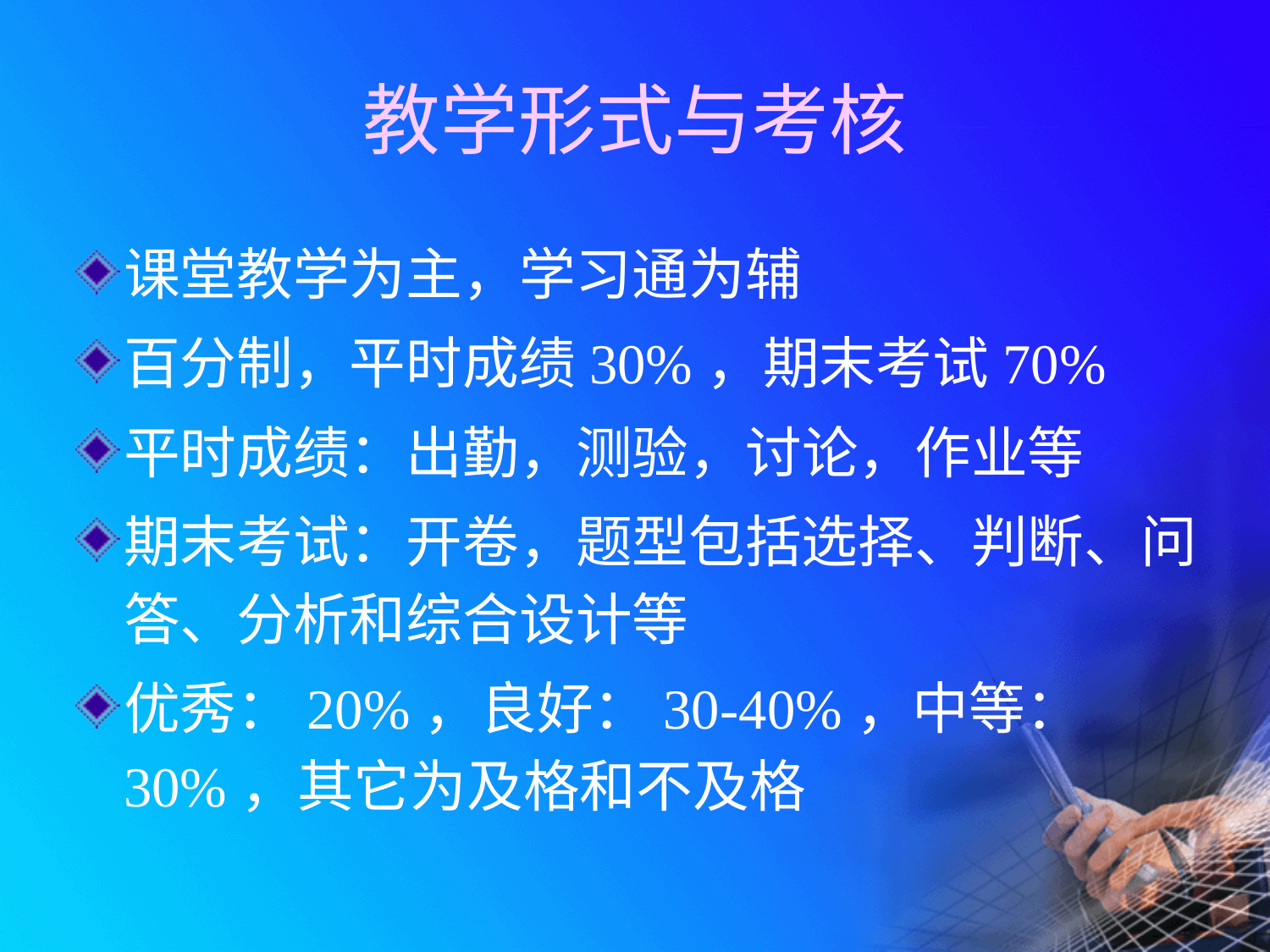

# 教学形式与考核
课堂教学为主，学习通为辅
百分制，平时成绩30%，期末考试70%
平时成绩：出勤，测验，讨论，作业等
期末考试：开卷，题型包括选择、判断、问答、分析和综合设计等
优秀：20%，良好：30-40%，中等：30%，其它为及格和不及格